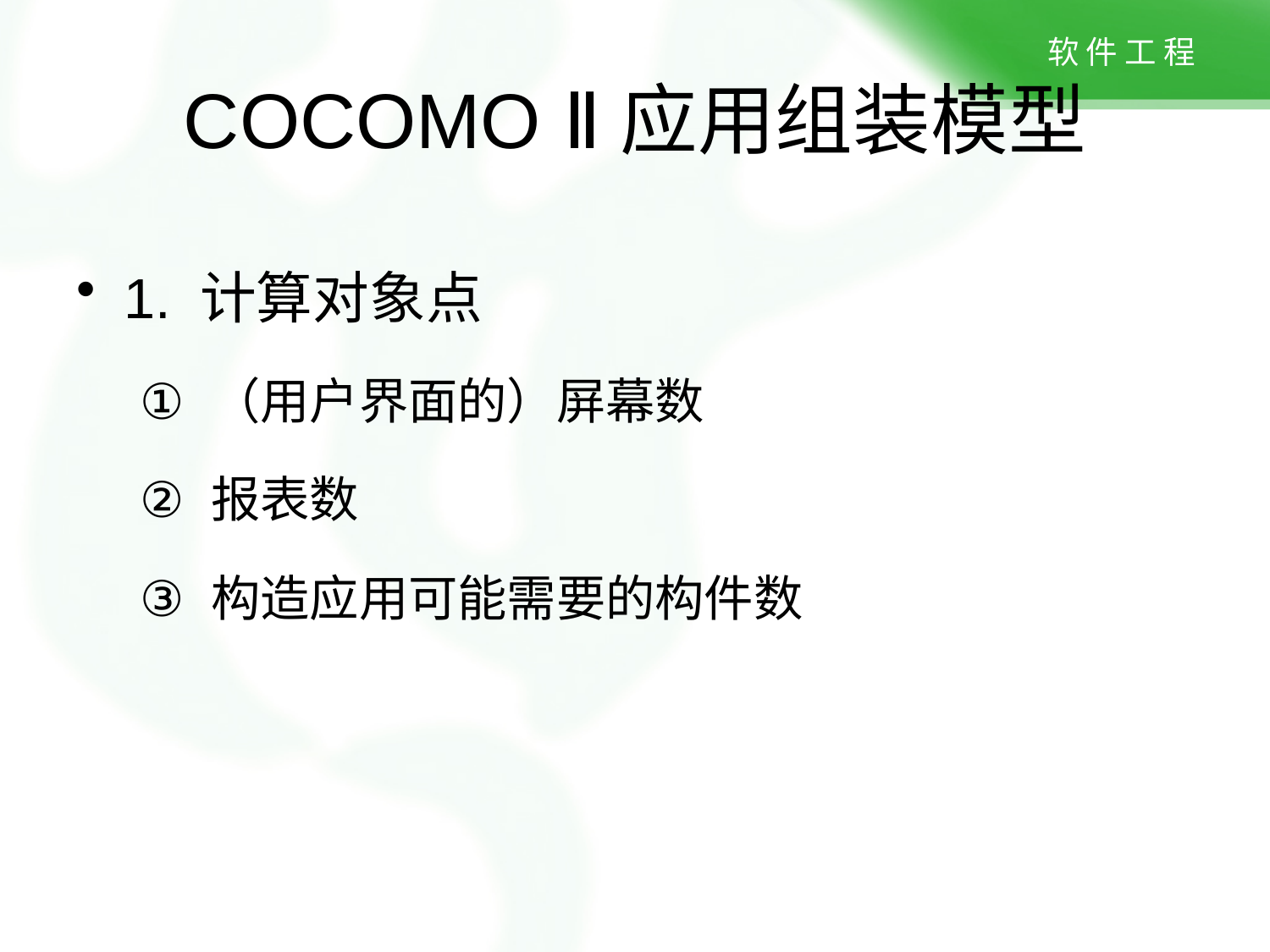

# COCOMO Ⅱ应用组装模型
1. 计算对象点
（用户界面的）屏幕数
报表数
构造应用可能需要的构件数